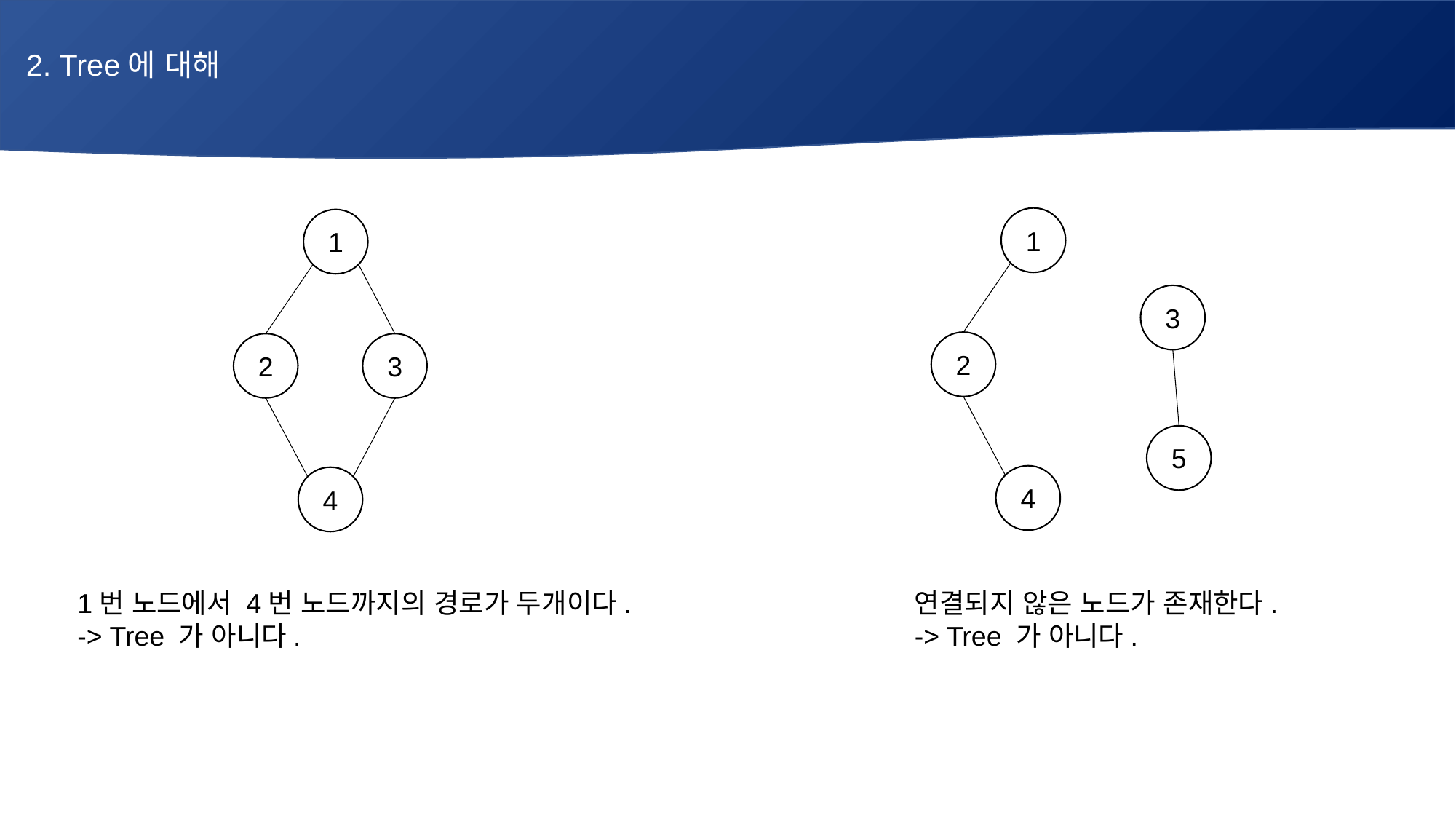

2. Tree에 대해
# 매주 1 과제 LV2
1
1
3
2
2
3
5
4
4
1번 노드에서 4번 노드까지의 경로가 두개이다.
-> Tree 가 아니다.
연결되지 않은 노드가 존재한다.
-> Tree 가 아니다.